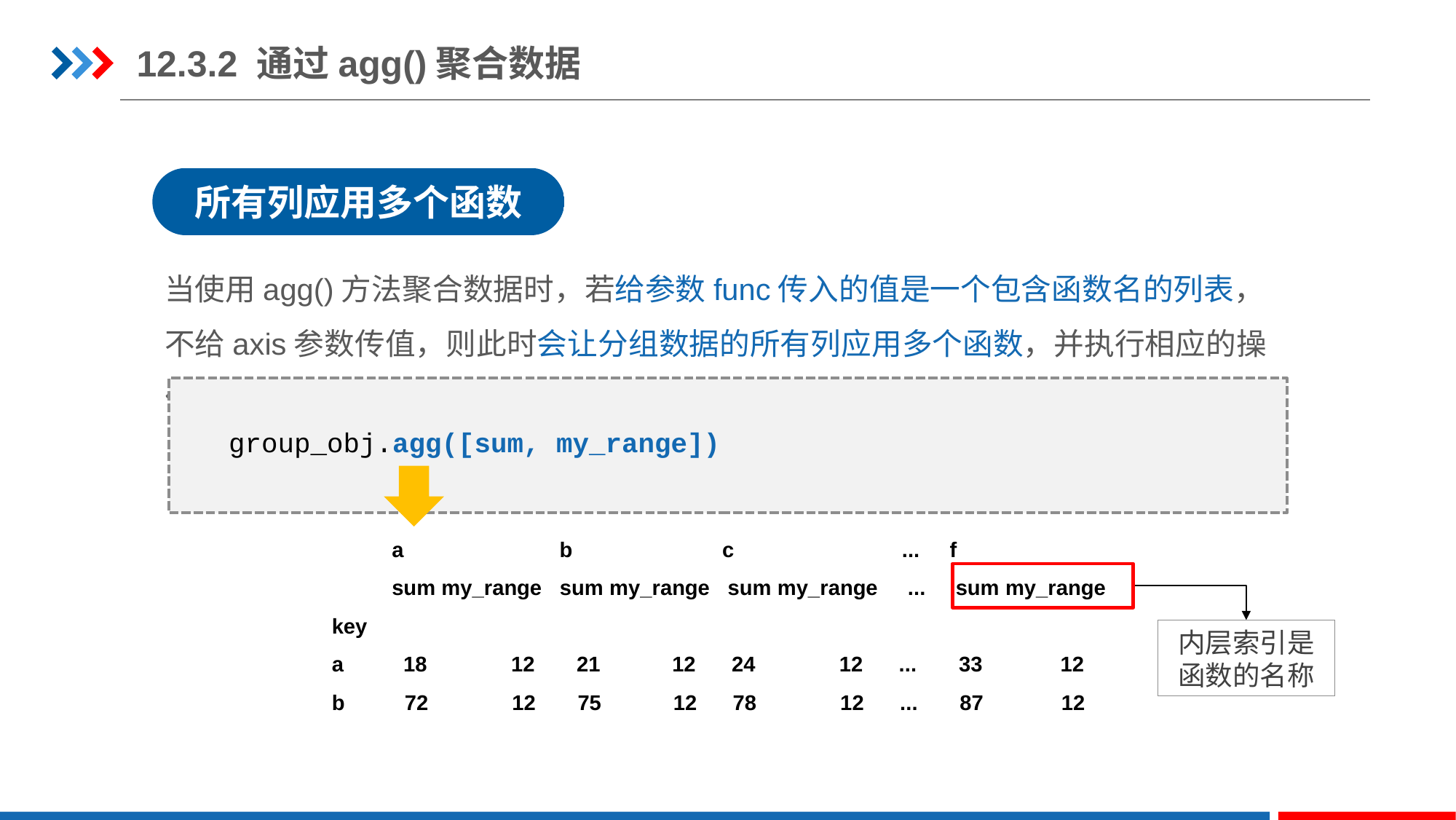

12.3.2 通过agg()聚合数据
所有列应用多个函数
当使用agg()方法聚合数据时，若给参数func传入的值是一个包含函数名的列表，不给axis参数传值，则此时会让分组数据的所有列应用多个函数，并执行相应的操作。

group_obj.agg([sum, my_range])

          a                          b                         c                            ...     f
          sum my_range   sum my_range   sum my_range     ...     sum my_range
key
a          18              12       21            12      24              12      ...       33             12
b          72              12       75            12      78              12      ...       87             12

内层索引是函数的名称